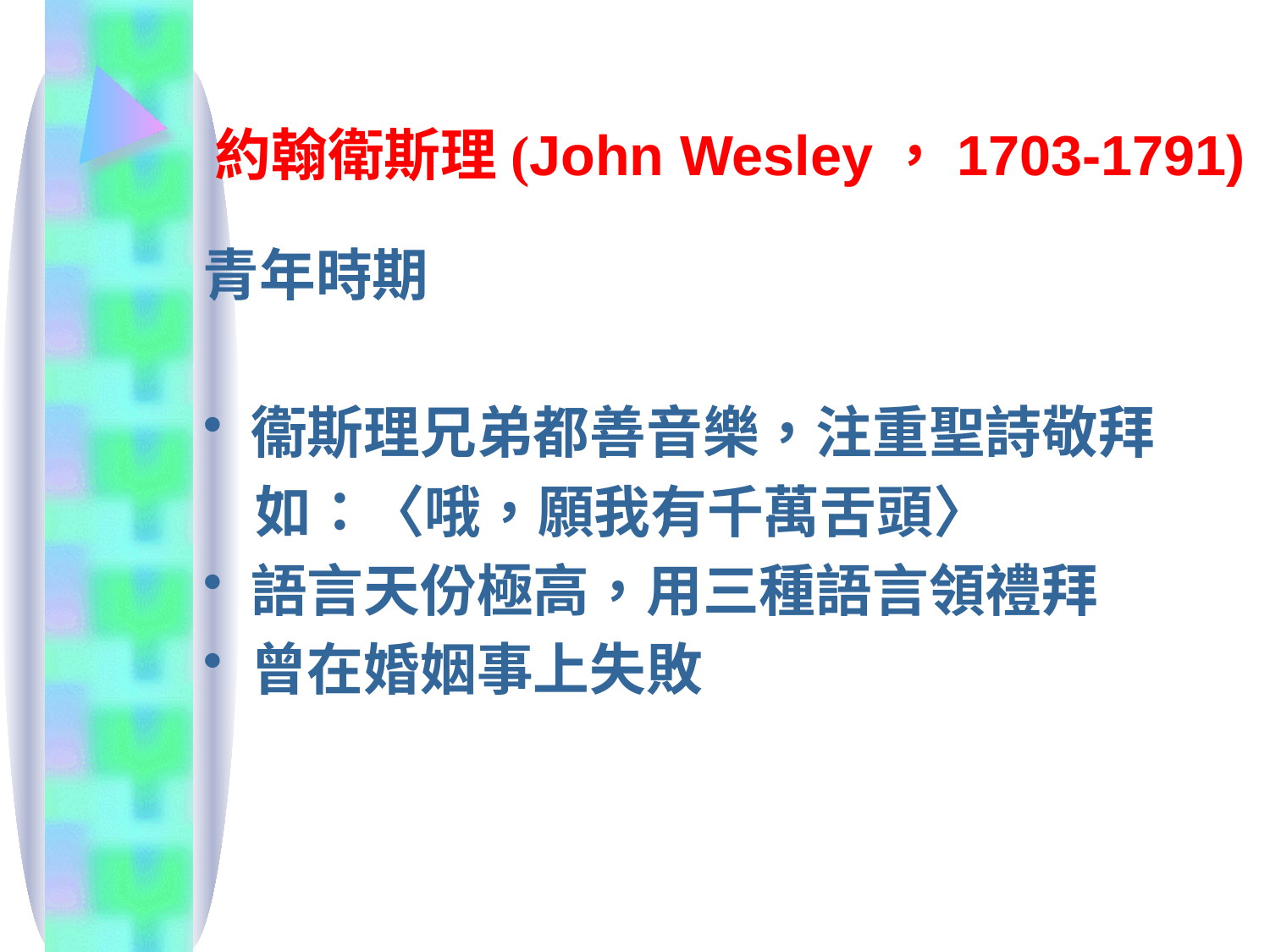

# 約翰衛斯理(John Wesley，1703-1791)
青年時期

衞斯理兄弟都善音樂，注重聖詩敬拜
   如：〈哦，願我有千萬舌頭〉
語言天份極高，用三種語言領禮拜
曾在婚姻事上失敗